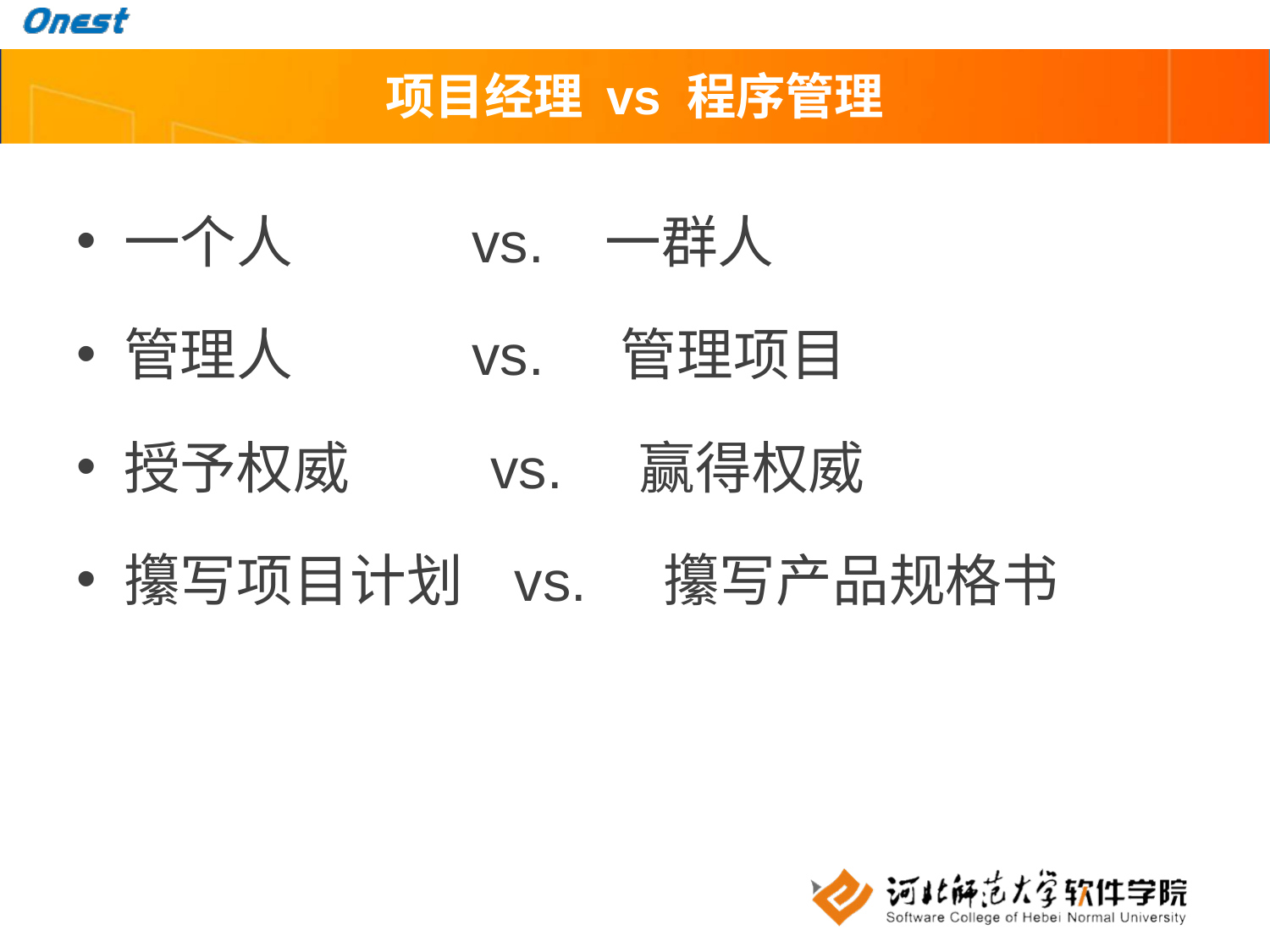

# 项目经理 vs 程序管理
一个人             vs.   一群人
管理人             vs.    管理项目
授予权威          vs.    赢得权威
攥写项目计划   vs.    攥写产品规格书